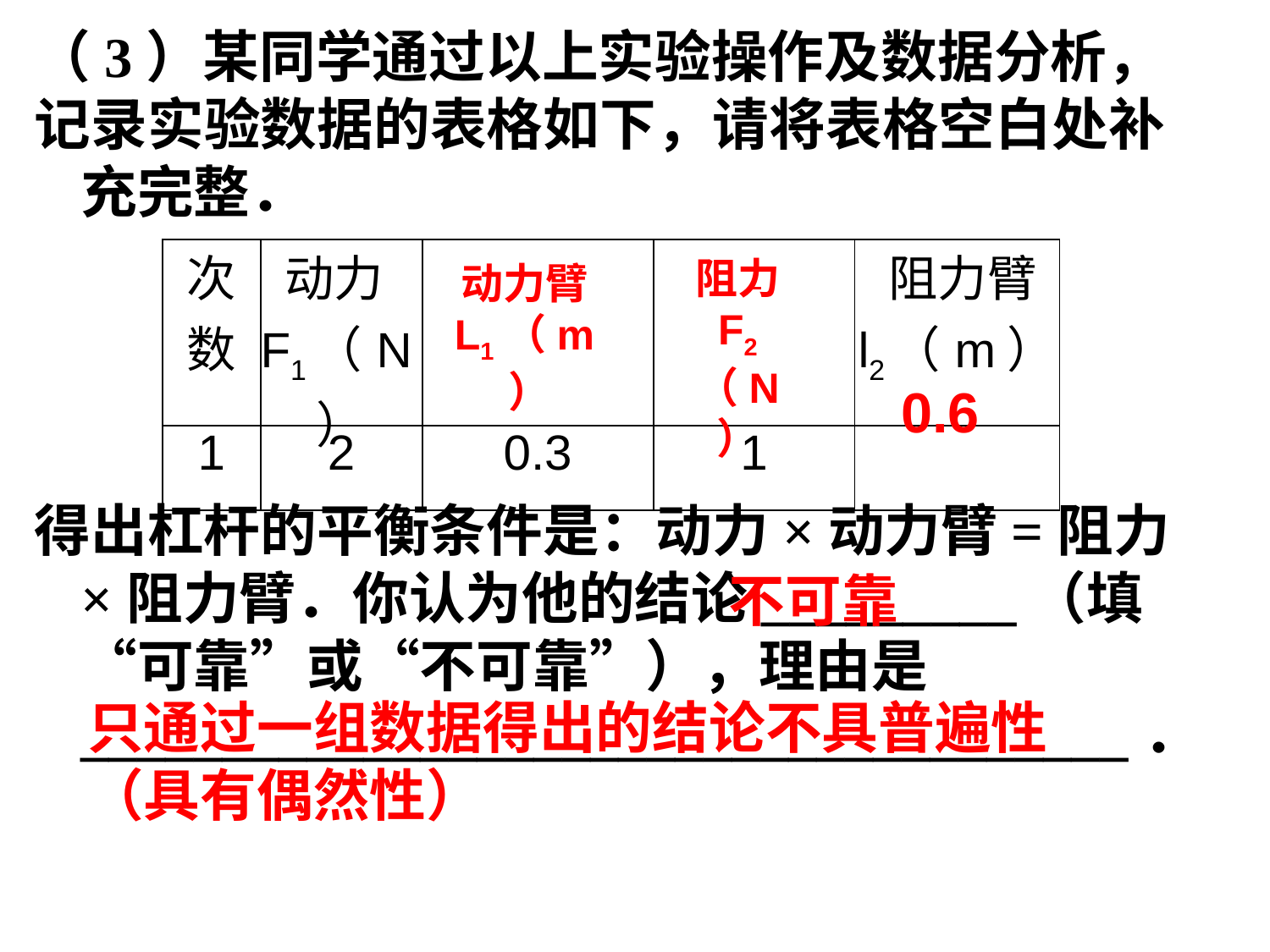

（3）某同学通过以上实验操作及数据分析，
记录实验数据的表格如下，请将表格空白处补充完整．

得出杠杆的平衡条件是：动力×动力臂=阻力×阻力臂．你认为他的结论_________（填“可靠”或“不可靠”），理由是_____________________________________．
| 次数 | 动力F1（N） |  |  | 阻力臂l2（m） |
| --- | --- | --- | --- | --- |
| 1 | 2 | 0.3 | 1 |  |
阻力F2（N）
动力臂L1（m）
0.6
不可靠
只通过一组数据得出的结论不具普遍性（具有偶然性）